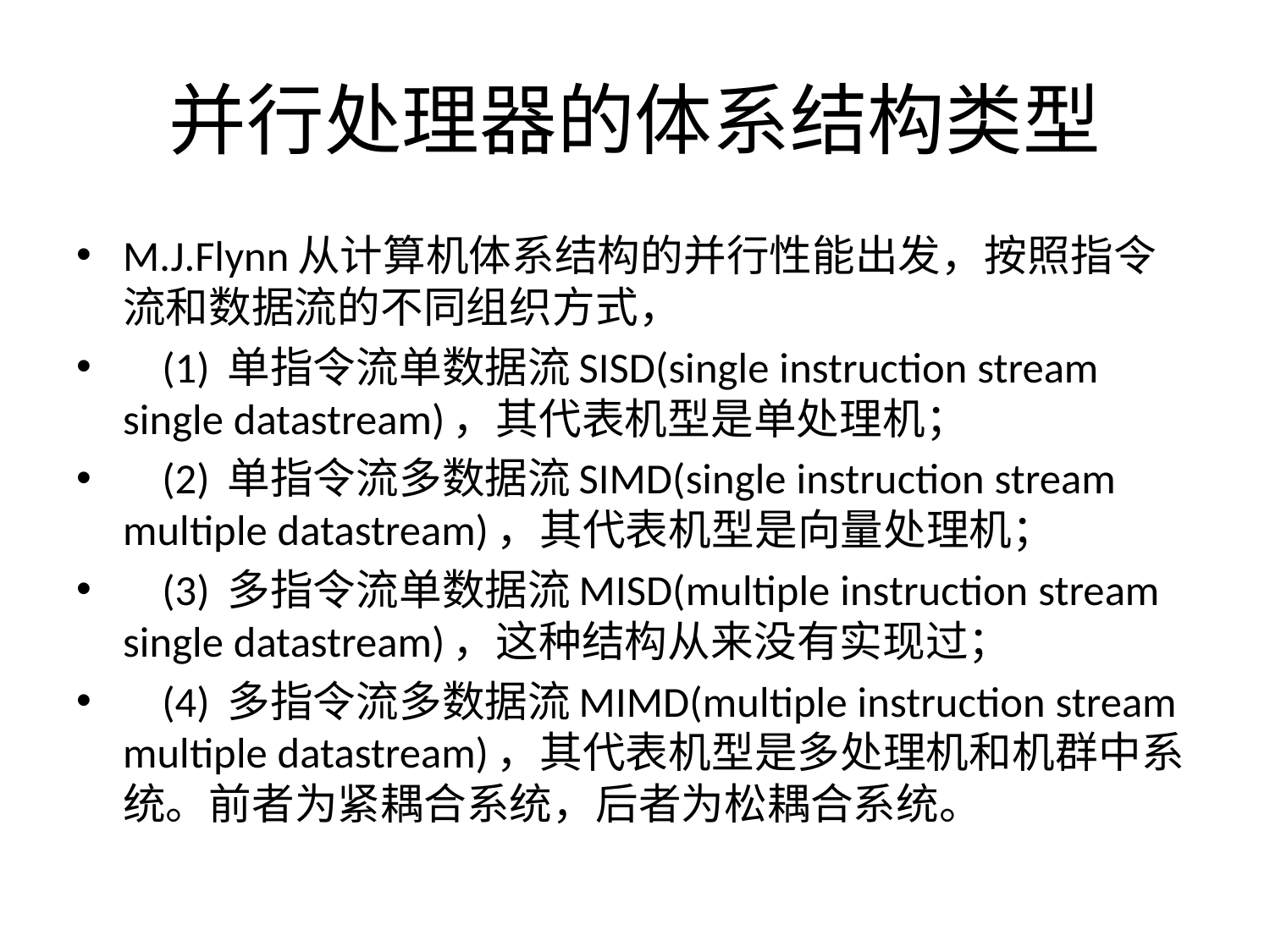

# 并行处理器的体系结构类型
M.J.Flynn从计算机体系结构的并行性能出发，按照指令流和数据流的不同组织方式，
    (1) 单指令流单数据流SISD(single instruction stream single datastream)，其代表机型是单处理机；
    (2) 单指令流多数据流SIMD(single instruction stream multiple datastream)，其代表机型是向量处理机；
    (3) 多指令流单数据流MISD(multiple instruction stream single datastream)，这种结构从来没有实现过；
    (4) 多指令流多数据流MIMD(multiple instruction stream multiple datastream)，其代表机型是多处理机和机群中系统。前者为紧耦合系统，后者为松耦合系统。